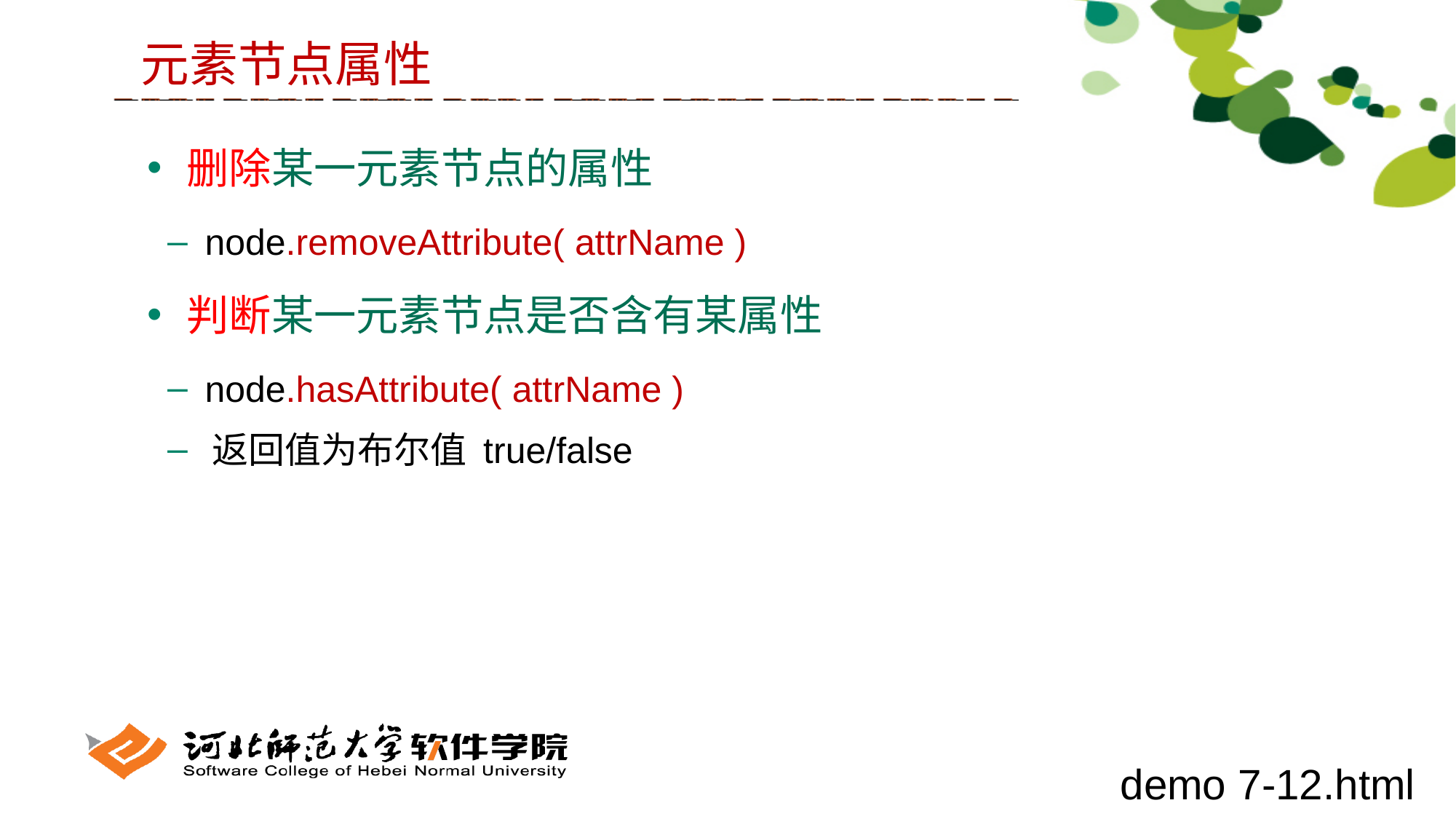

元素节点属性
 删除某一元素节点的属性
 node.removeAttribute( attrName )
 判断某一元素节点是否含有某属性
 node.hasAttribute( attrName )
 返回值为布尔值 true/false

demo 7-12.html